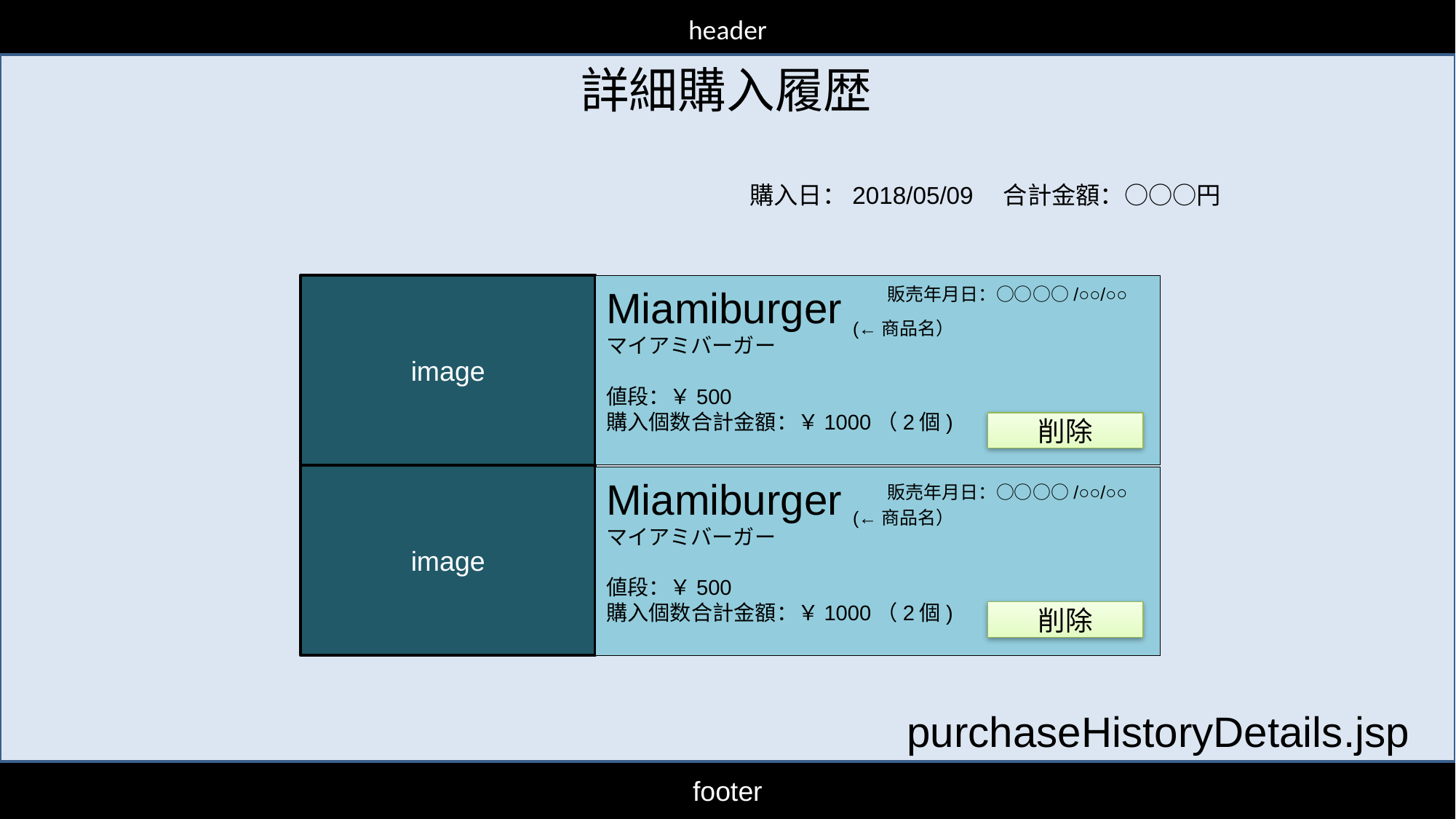

header

詳細購入履歴
購入日：2018/05/09　合計金額：○○○円
image
Miamiburger
マイアミバーガー

値段：￥500
購入個数合計金額：￥1000（2個)

image
Miamiburger
マイアミバーガー

値段：￥500
購入個数合計金額：￥1000（2個)

販売年月日：○○○○/○○/○○
(←商品名）
削除
販売年月日：○○○○/○○/○○
(←商品名）
削除
purchaseHistoryDetails.jsp
footer